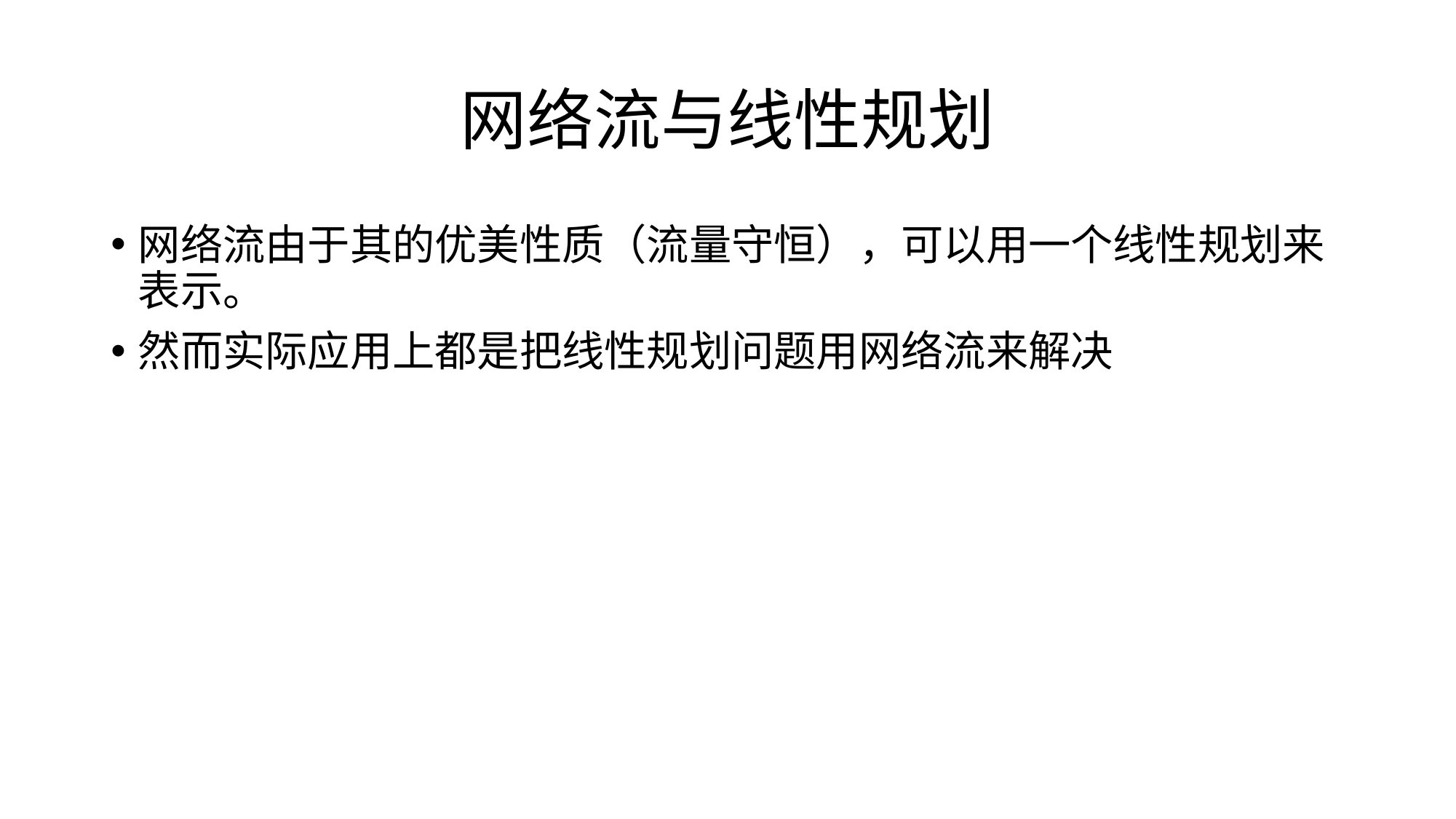

# 网络流与线性规划
网络流由于其的优美性质（流量守恒），可以用一个线性规划来表示。
然而实际应用上都是把线性规划问题用网络流来解决